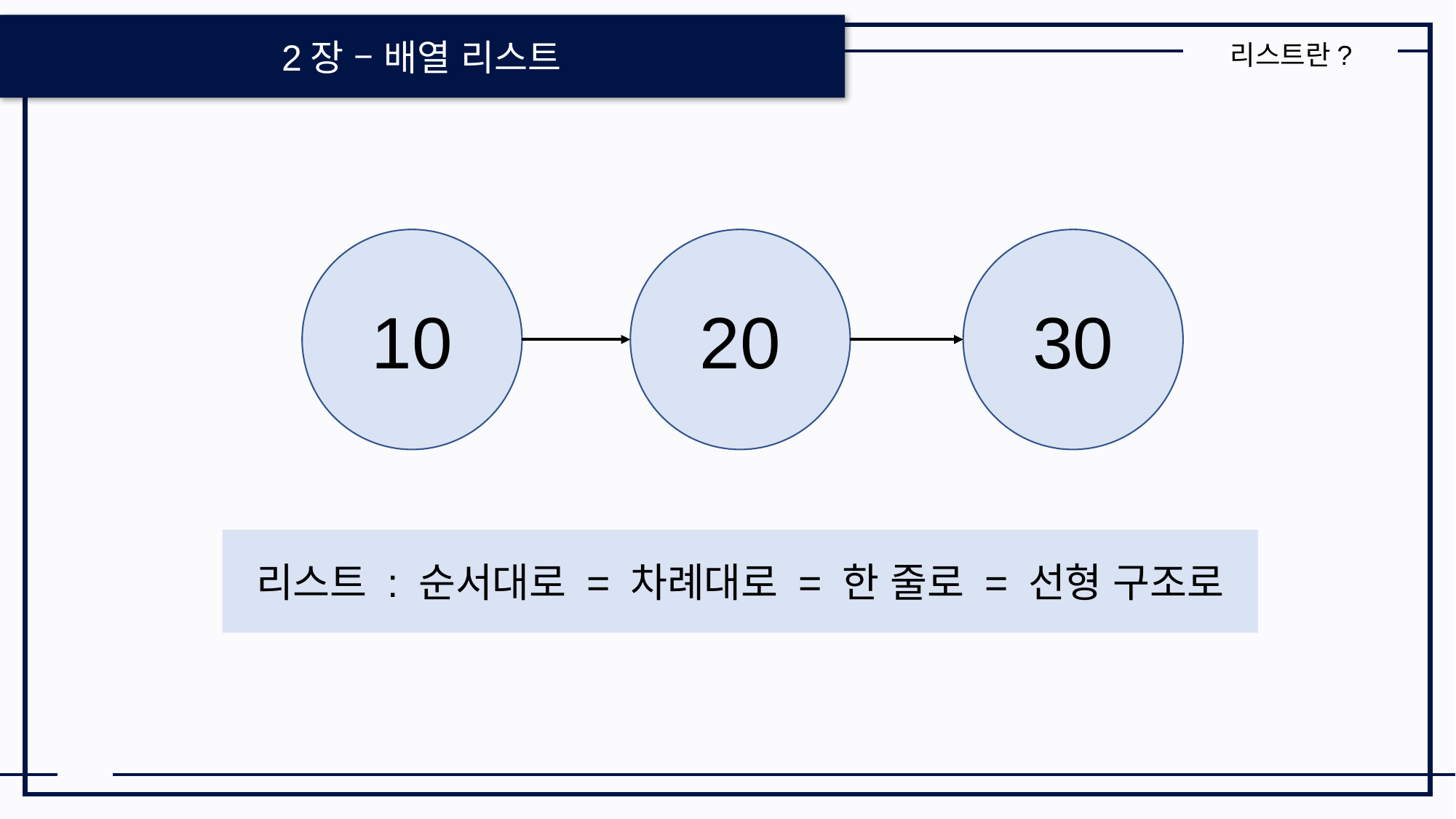

2장 – 배열 리스트

리스트란?
10
20
30
리스트 : 순서대로 = 차례대로 = 한 줄로 = 선형 구조로